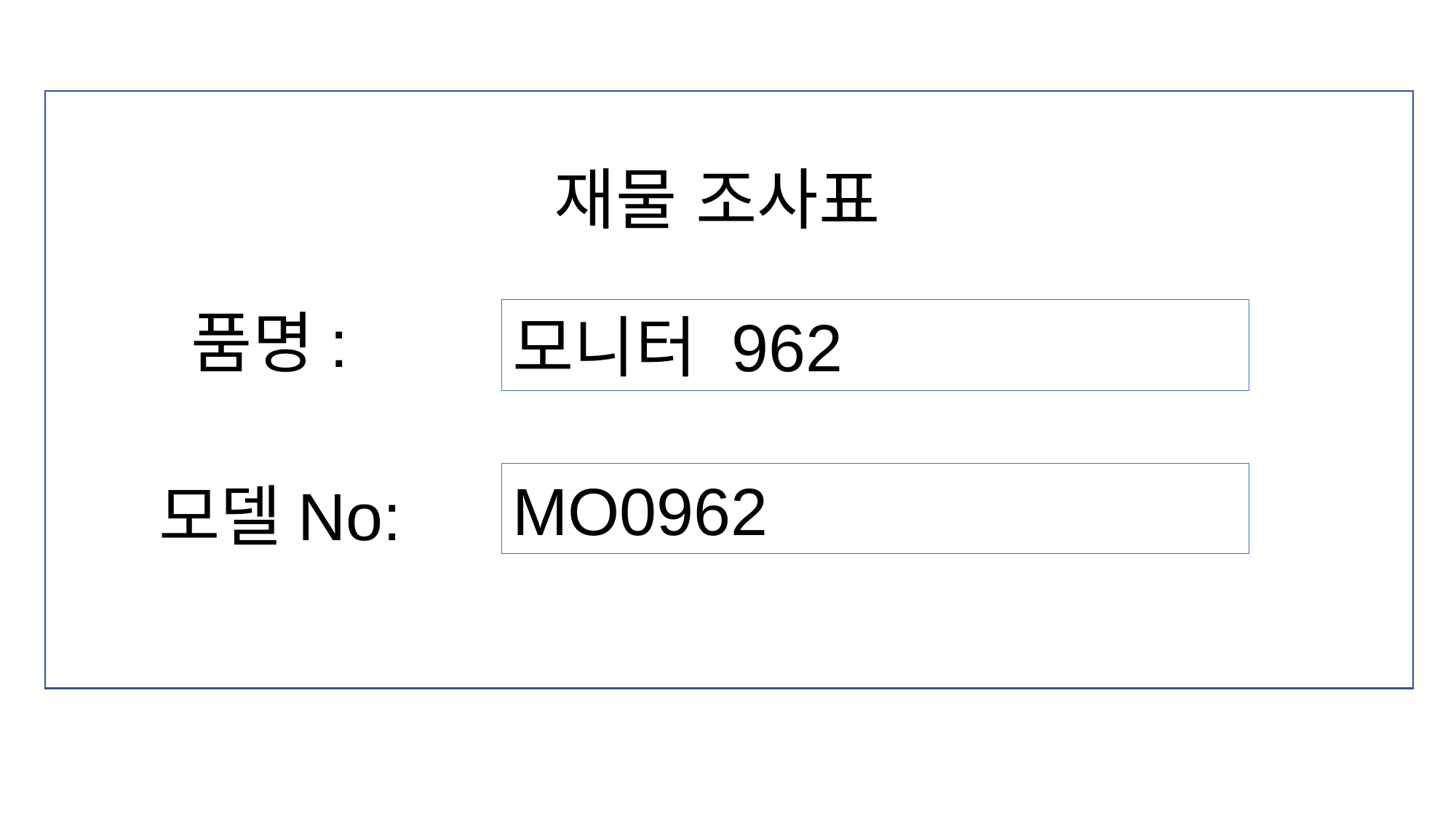

재물 조사표
품명:
모니터 962
MO0962
모델No: